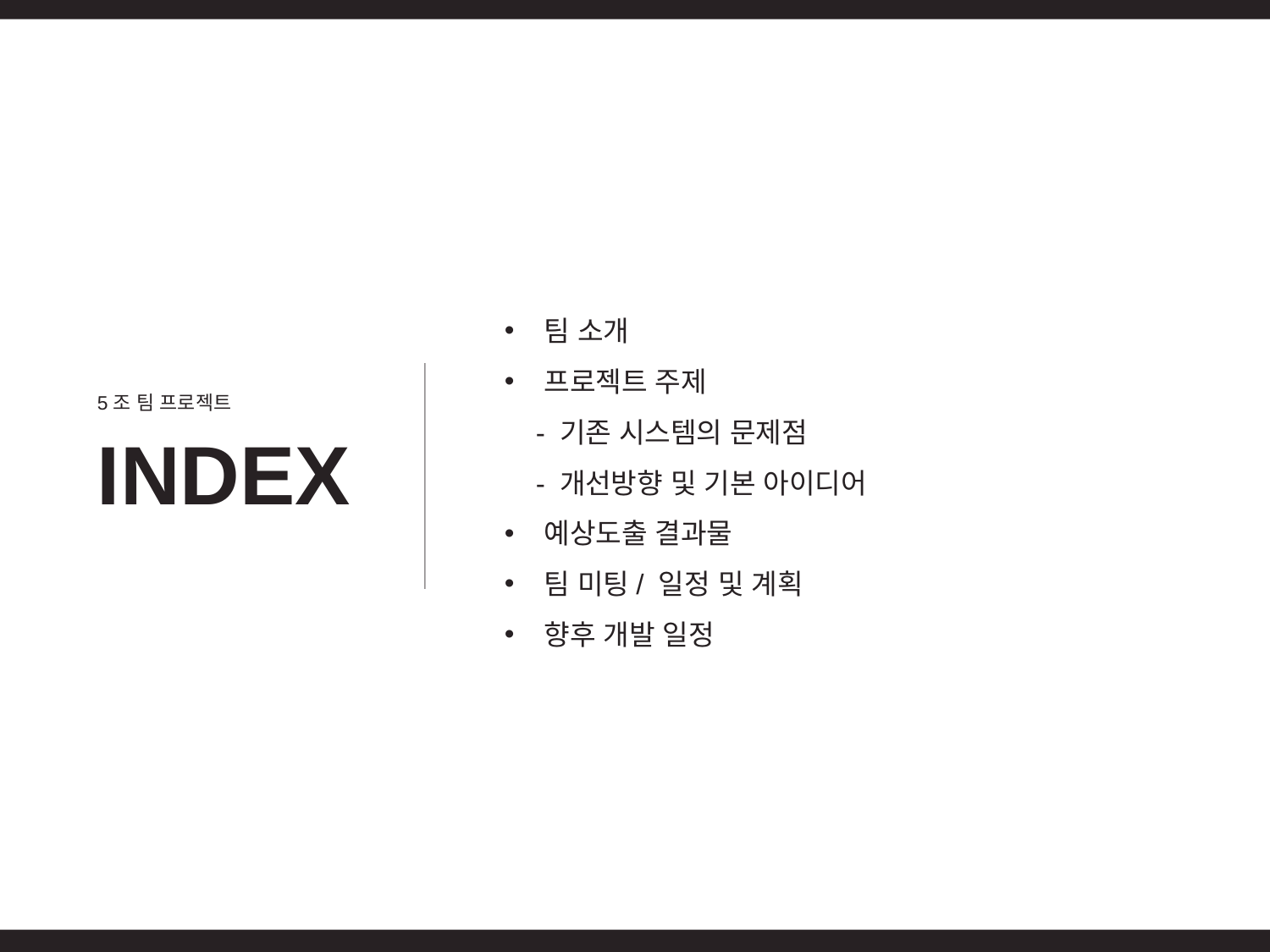

팀 소개
프로젝트 주제
    - 기존 시스템의 문제점
    - 개선방향 및 기본 아이디어
예상도출 결과물
팀 미팅/ 일정 및 계획
향후 개발 일정
5조 팀 프로젝트
INDEX